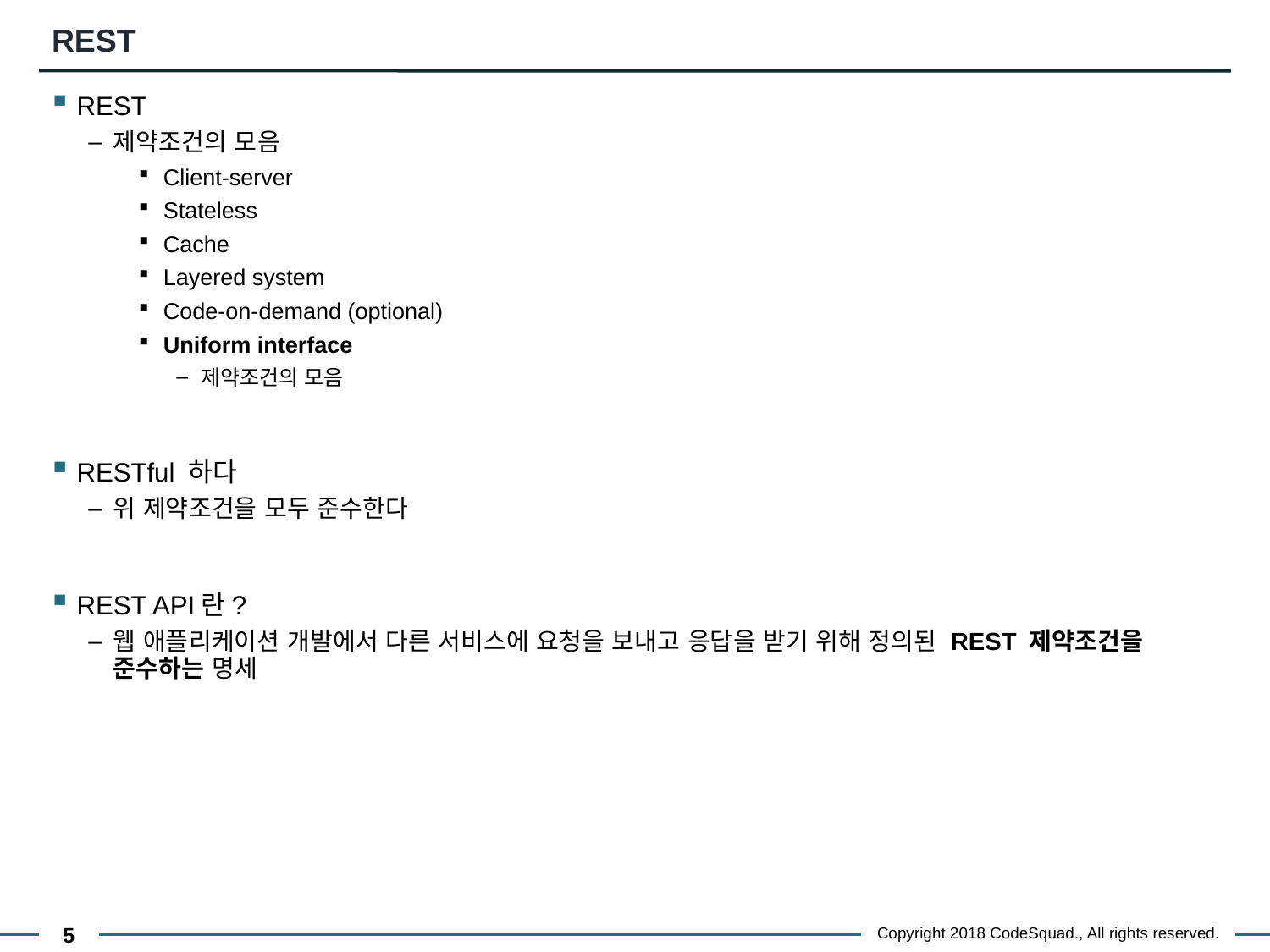

# REST
REST
제약조건의 모음
Client-server
Stateless
Cache
Layered system
Code-on-demand (optional)
Uniform interface
제약조건의 모음

RESTful 하다
위 제약조건을 모두 준수한다

REST API란?
웹 애플리케이션 개발에서 다른 서비스에 요청을 보내고 응답을 받기 위해 정의된 REST 제약조건을 준수하는 명세

5